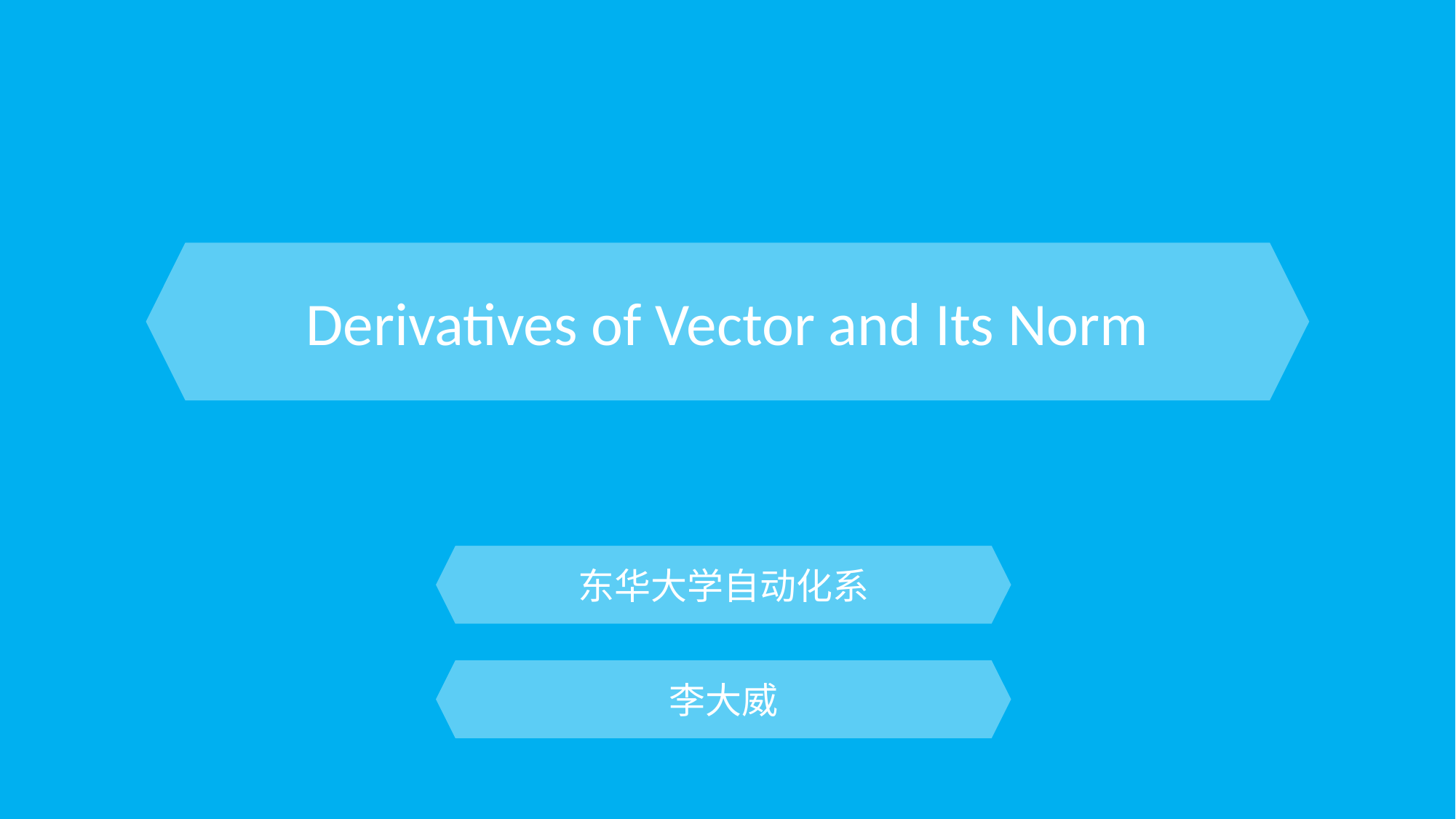

Derivatives of Vector and Its Norm
东华大学自动化系
李大威